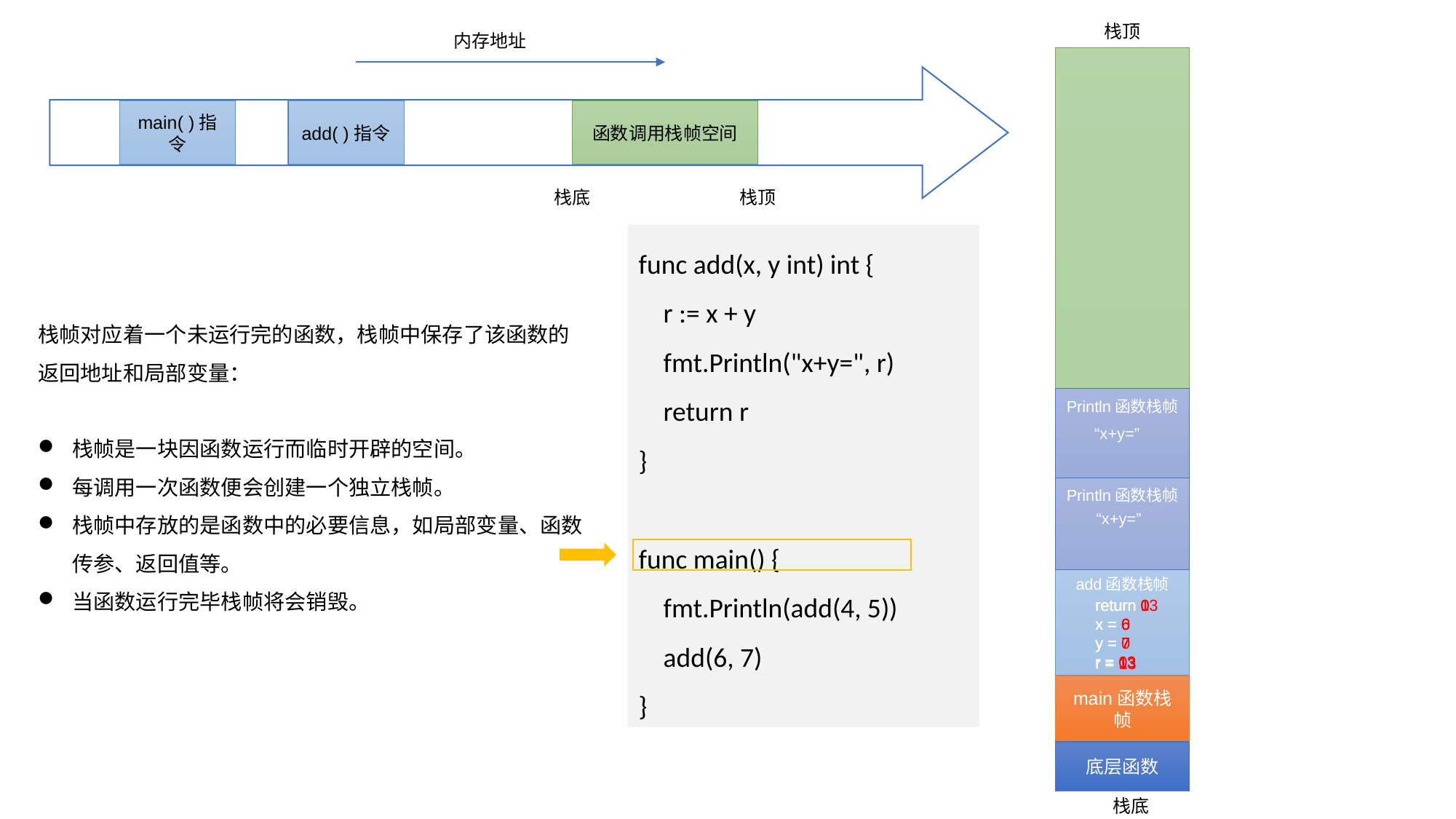

栈顶
内存地址

main( )指令
add( )指令
函数调用栈帧空间
栈底
栈顶
func add(x, y int) int {
    r := x + y
    fmt.Println("x+y=", r)
    return r
}

func main() {
    fmt.Println(add(4, 5))
    add(6, 7)
}
栈帧对应着一个未运行完的函数，栈帧中保存了该函数的返回地址和局部变量：

栈帧是一块因函数运行而临时开辟的空间。
每调用一次函数便会创建一个独立栈帧。
栈帧中存放的是函数中的必要信息，如局部变量、函数传参、返回值等。
当函数运行完毕栈帧将会销毁。
Println函数栈帧

“x+y=”
Println函数栈帧

add函数栈帧

return 0
x = 4
y = 5
r = 9
return 0
x = 0
y = 0
r = 0
return 9
x = 4
y = 5
r = 9
“x+y=”

r = 9
add函数栈帧

Println函数栈帧

return 0
x = 0
y = 0
r = 0
return 0
x = 6
y = 7
r = 13
return 13
x = 6
y = 7
r = 13
r = 13
main函数栈帧
底层函数
栈底